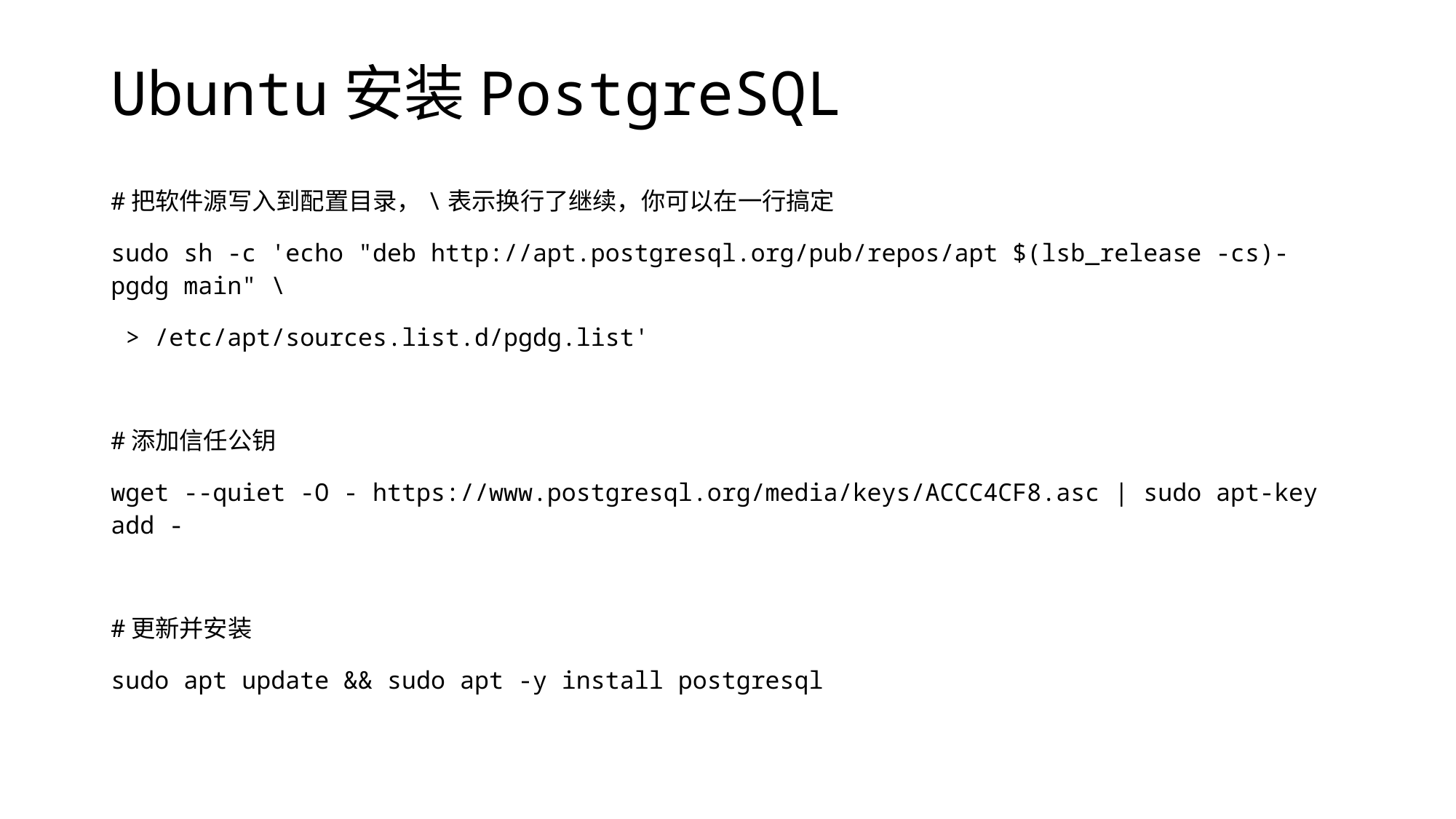

# Ubuntu安装PostgreSQL
#把软件源写入到配置目录，\表示换行了继续，你可以在一行搞定
sudo sh -c 'echo "deb http://apt.postgresql.org/pub/repos/apt $(lsb_release -cs)-pgdg main" \
 > /etc/apt/sources.list.d/pgdg.list'

#添加信任公钥
wget --quiet -O - https://www.postgresql.org/media/keys/ACCC4CF8.asc | sudo apt-key add -

#更新并安装
sudo apt update && sudo apt -y install postgresql